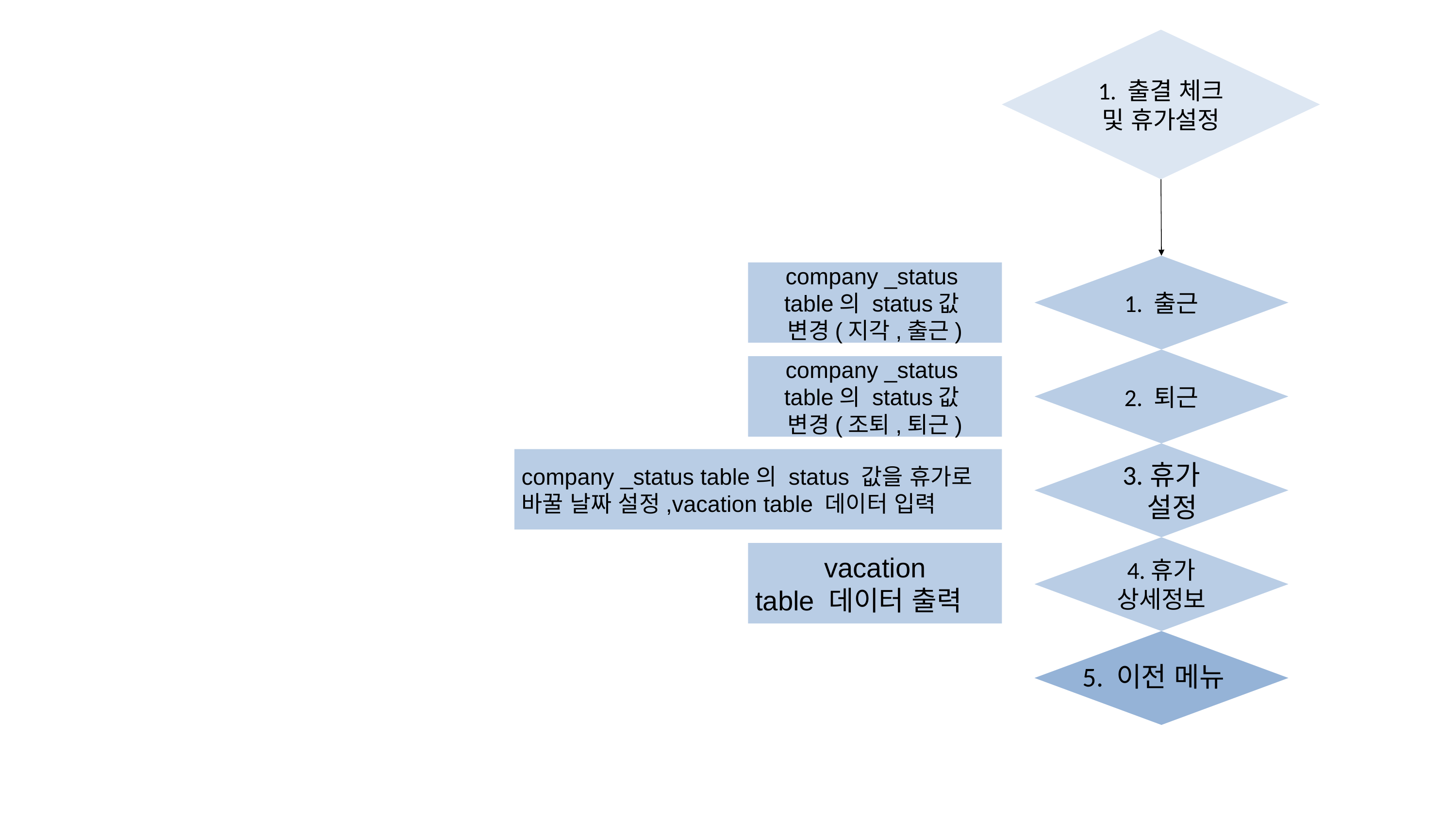

1. 출결 체크 및 휴가설정
1. 출근
company _status
table의 status값
변경(지각,출근)
2. 퇴근
company _status
table의 status값
변경(조퇴,퇴근)
3.휴가
  설정
company _status table의 status 값을 휴가로 바꿀 날짜 설정,vacation table 데이터 입력
4.휴가
상세정보
vacation
table 데이터 출력

5. 이전 메뉴